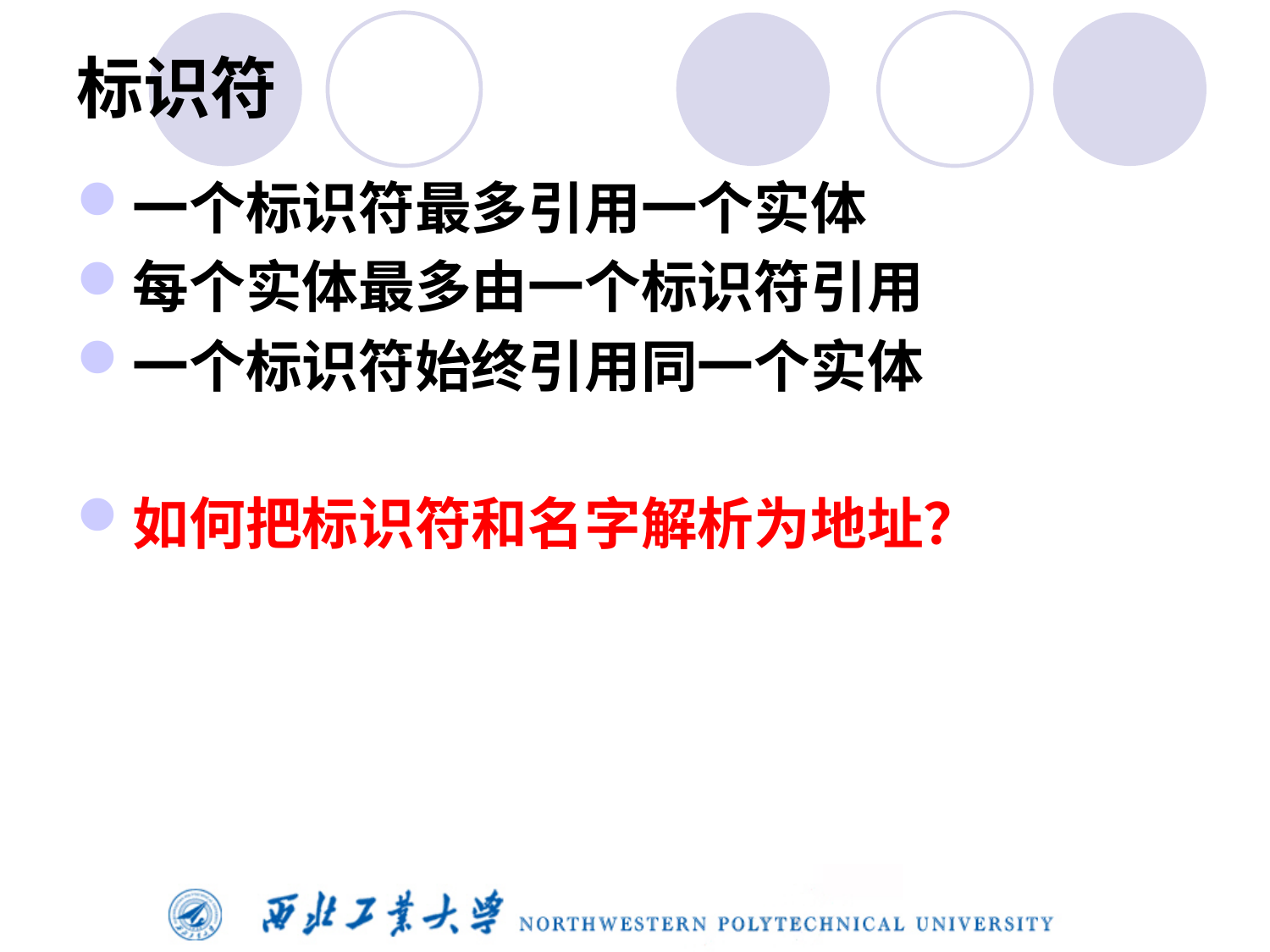

# 标识符
一个标识符最多引用一个实体
每个实体最多由一个标识符引用
一个标识符始终引用同一个实体

如何把标识符和名字解析为地址？